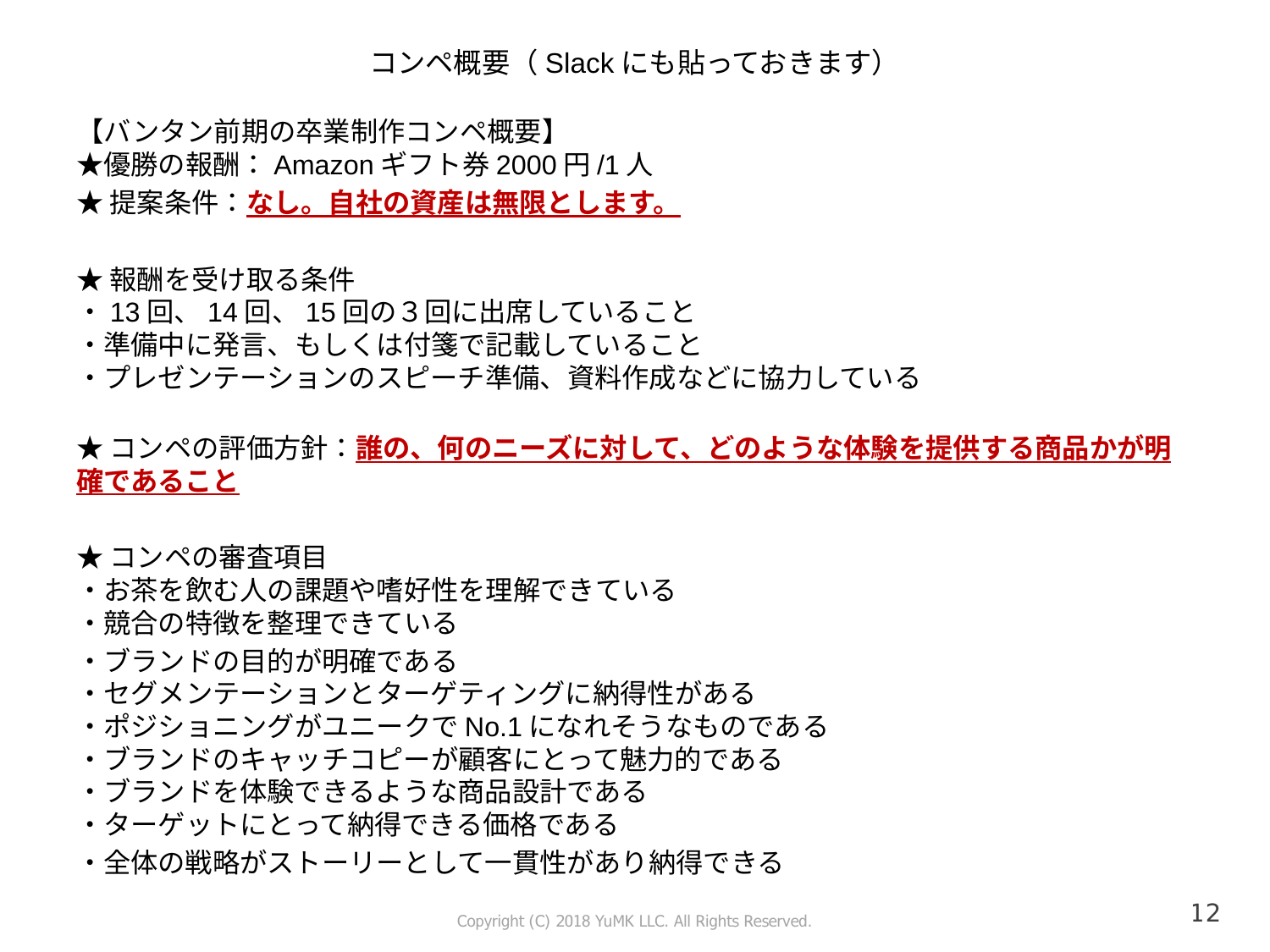

# コンペ概要（Slackにも貼っておきます）
【バンタン前期の卒業制作コンペ概要】
★優勝の報酬：Amazonギフト券2000円/1人
★提案条件：なし。自社の資産は無限とします。

★報酬を受け取る条件
・13回、14回、15回の３回に出席していること
・準備中に発言、もしくは付箋で記載していること
・プレゼンテーションのスピーチ準備、資料作成などに協力している
★コンペの評価方針：誰の、何のニーズに対して、どのような体験を提供する商品かが明確であること

★コンペの審査項目
・お茶を飲む人の課題や嗜好性を理解できている
・競合の特徴を整理できている
・ブランドの目的が明確である
・セグメンテーションとターゲティングに納得性がある
・ポジショニングがユニークでNo.1になれそうなものである
・ブランドのキャッチコピーが顧客にとって魅力的である
・ブランドを体験できるような商品設計である
・ターゲットにとって納得できる価格である
・全体の戦略がストーリーとして一貫性があり納得できる
12